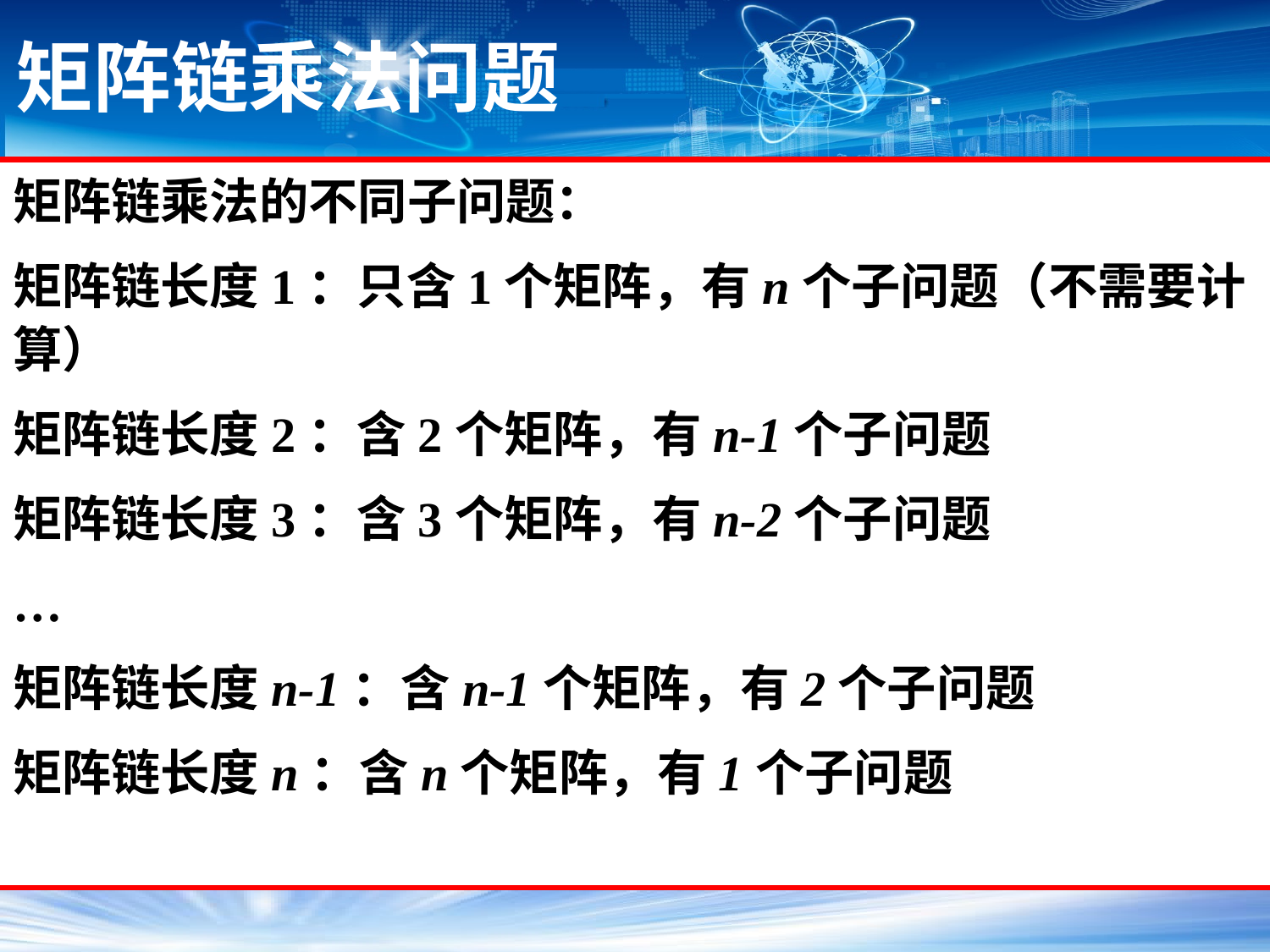

# 矩阵链乘法问题
矩阵链乘法的不同子问题：
矩阵链长度1：只含1个矩阵，有n个子问题（不需要计算）
矩阵链长度2：含2个矩阵，有n-1个子问题
矩阵链长度3：含3个矩阵，有n-2个子问题
…
矩阵链长度n-1：含n-1个矩阵，有2个子问题
矩阵链长度n：含n个矩阵，有1个子问题